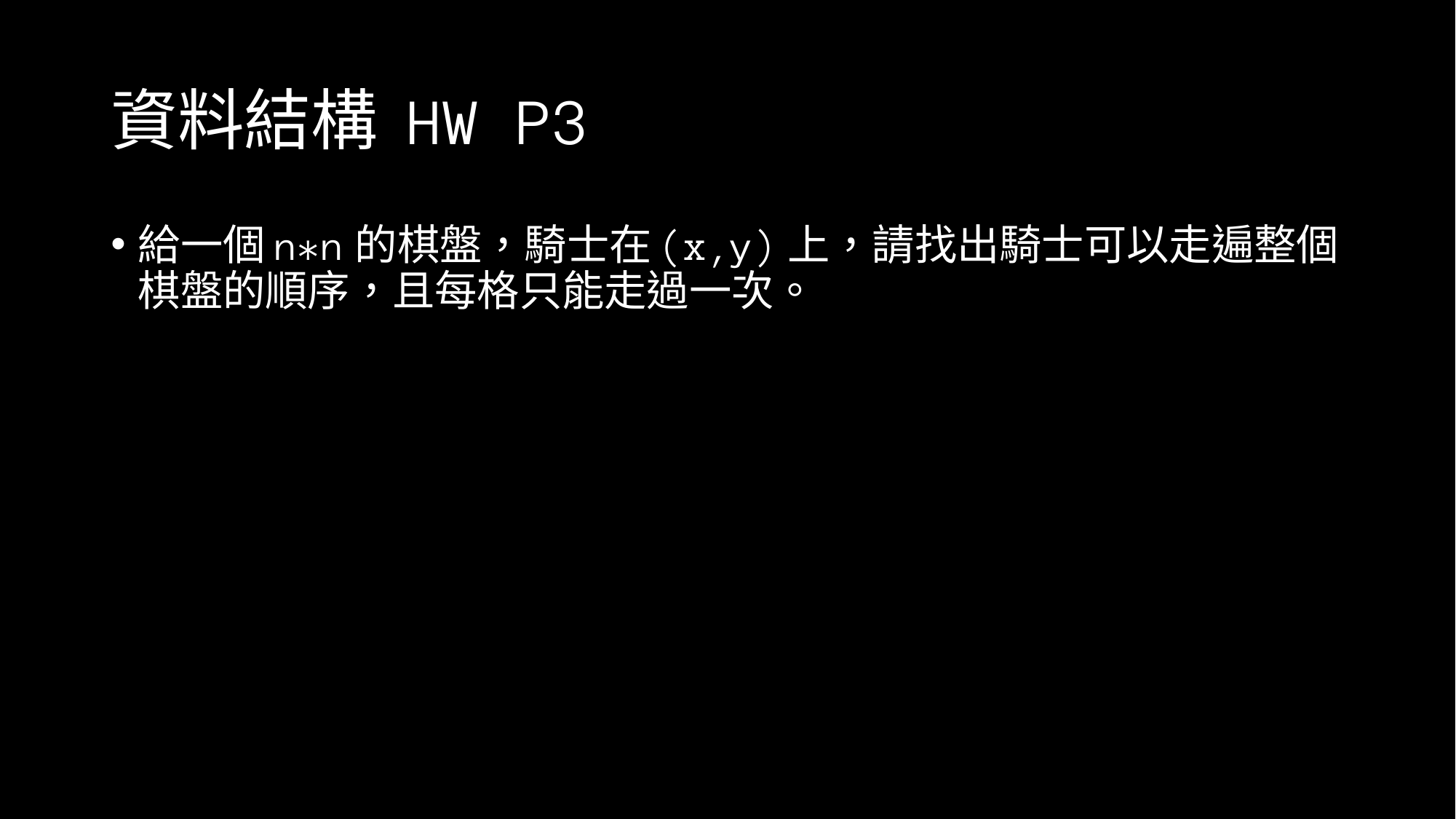

# 資料結構 HW P3
給一個n*n的棋盤，騎士在(x,y)上，請找出騎士可以走遍整個棋盤的順序，且每格只能走過一次。